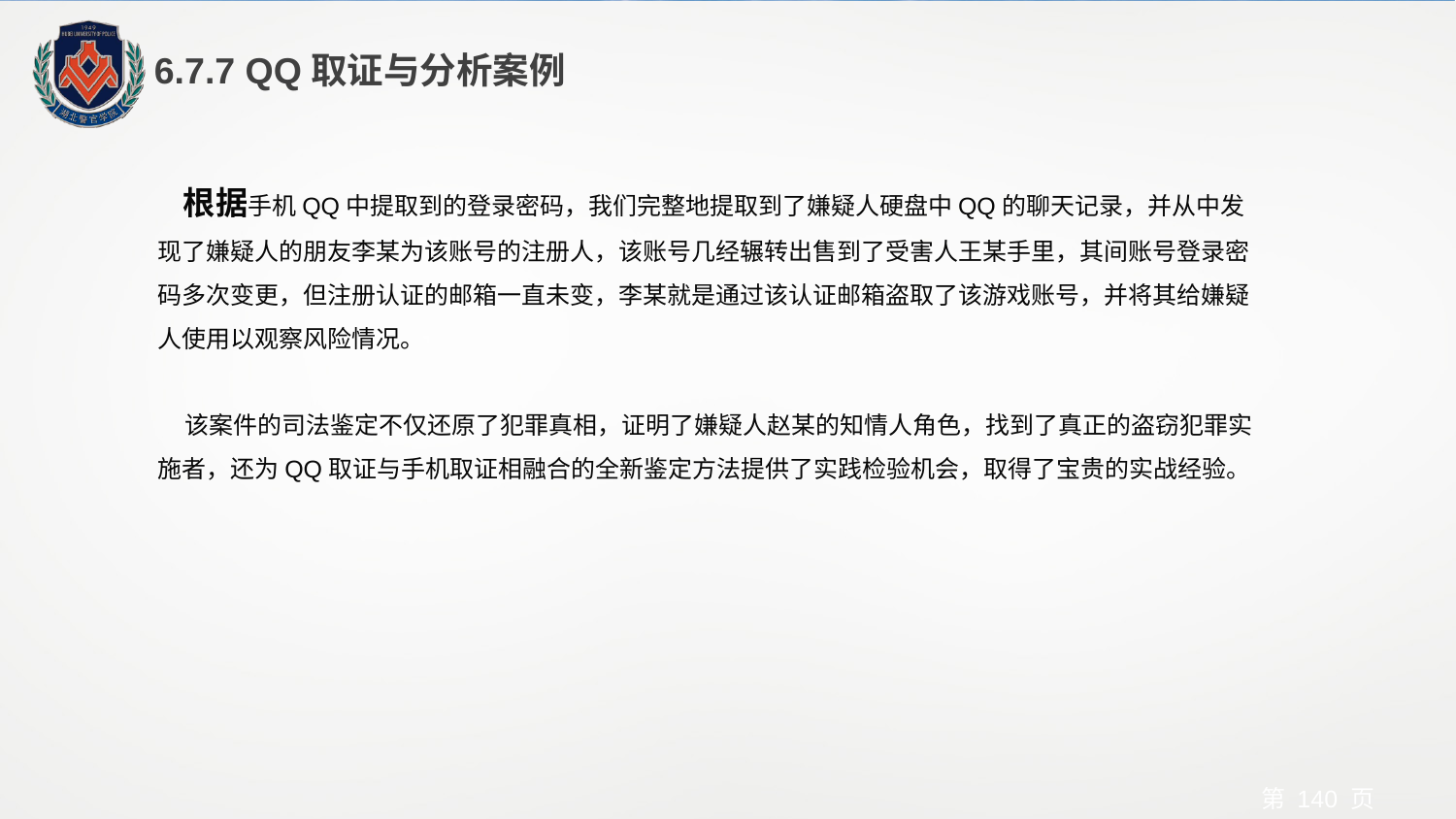

6.7.7 QQ取证与分析案例
   根据手机QQ中提取到的登录密码，我们完整地提取到了嫌疑人硬盘中QQ的聊天记录，并从中发现了嫌疑人的朋友李某为该账号的注册人，该账号几经辗转出售到了受害人王某手里，其间账号登录密码多次变更，但注册认证的邮箱一直未变，李某就是通过该认证邮箱盗取了该游戏账号，并将其给嫌疑人使用以观察风险情况。

    该案件的司法鉴定不仅还原了犯罪真相，证明了嫌疑人赵某的知情人角色，找到了真正的盗窃犯罪实施者，还为QQ取证与手机取证相融合的全新鉴定方法提供了实践检验机会，取得了宝贵的实战经验。